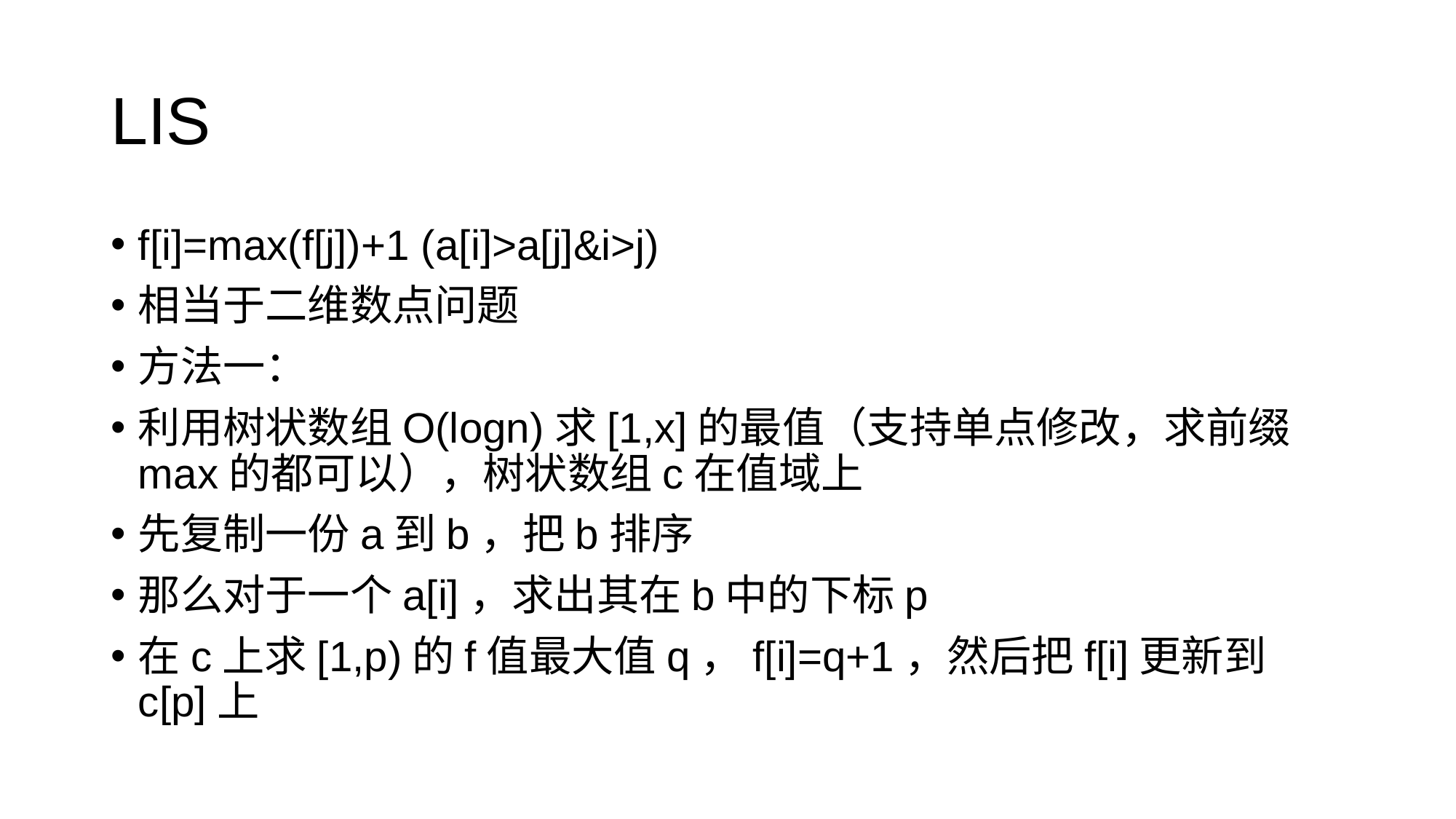

# LIS
f[i]=max(f[j])+1 (a[i]>a[j]&i>j)
相当于二维数点问题
方法一：
利用树状数组O(logn)求[1,x]的最值（支持单点修改，求前缀max的都可以），树状数组c在值域上
先复制一份a到b，把b排序
那么对于一个a[i]，求出其在b中的下标p
在c上求[1,p)的f值最大值q，f[i]=q+1，然后把f[i]更新到c[p]上